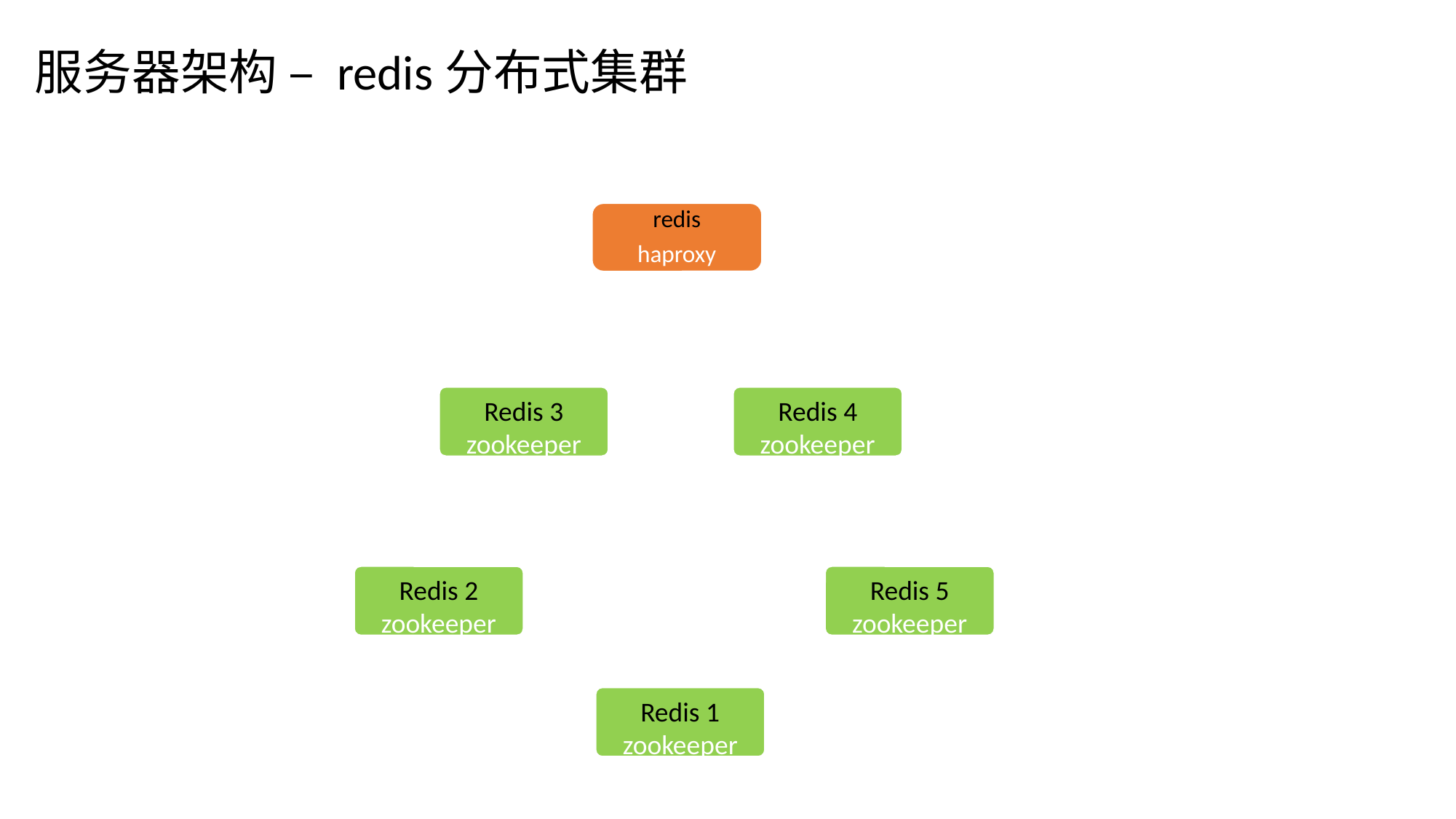

# 服务器架构 – redis分布式集群

redis
haproxy
Redis 3
zookeeper
Redis 4
zookeeper
Redis 5
zookeeper
Redis 2
zookeeper
Redis 1
zookeeper